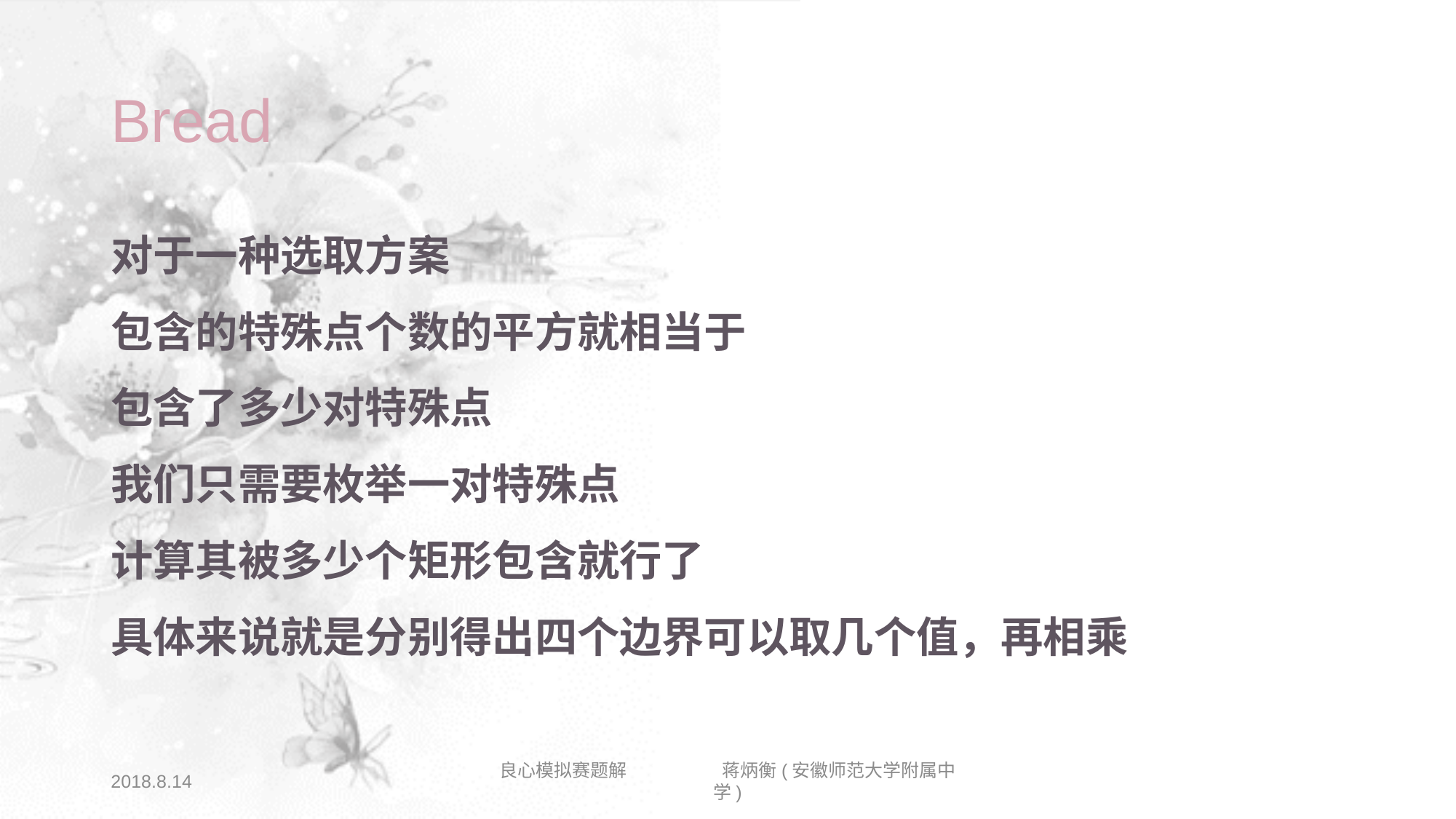

# Bread
对于一种选取方案
包含的特殊点个数的平方就相当于
包含了多少对特殊点
我们只需要枚举一对特殊点
计算其被多少个矩形包含就行了
具体来说就是分别得出四个边界可以取几个值，再相乘

2018.8.14
良心模拟赛题解                 蒋炳衡(安徽师范大学附属中学)
15